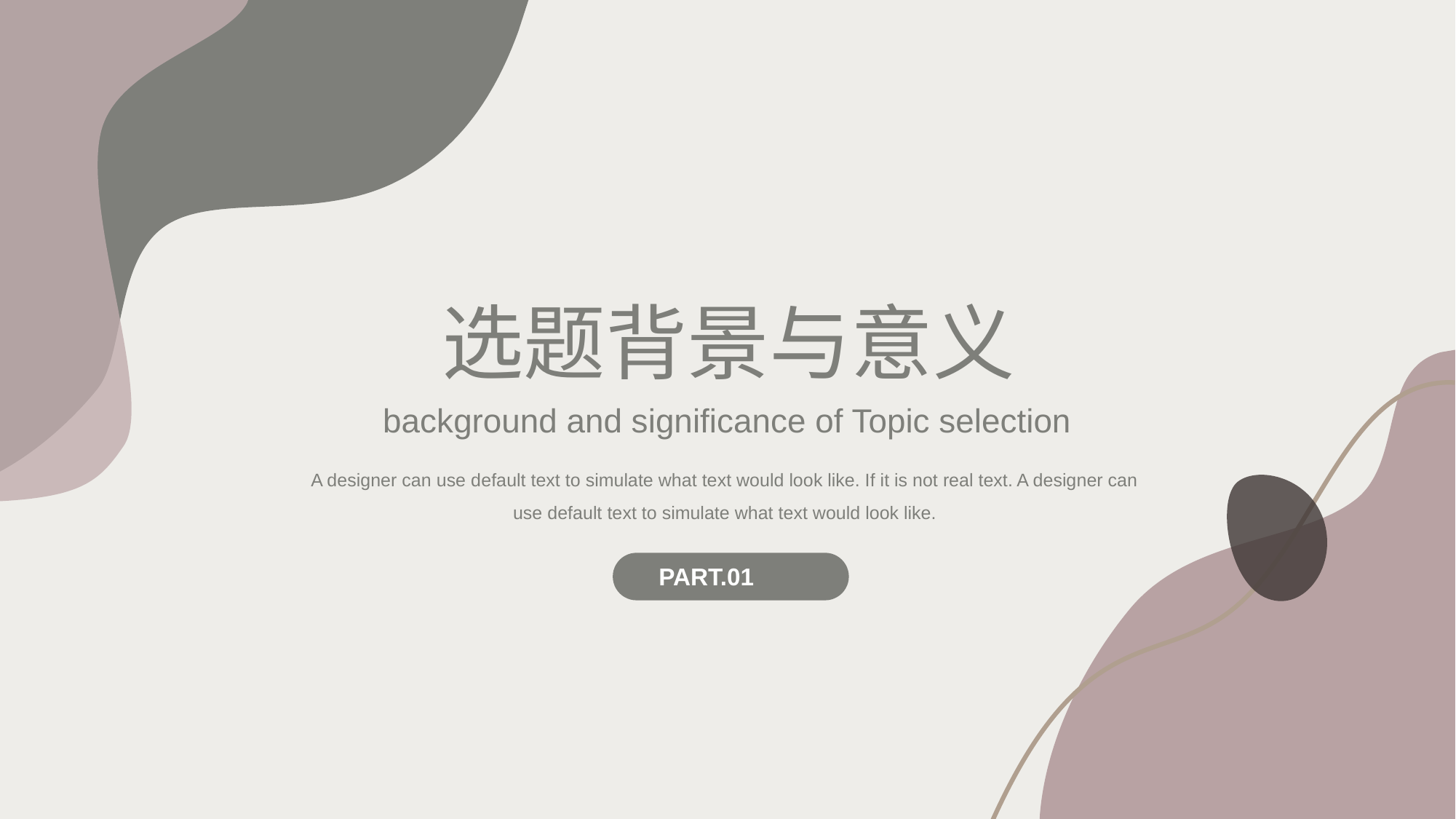

选题背景与意义

background and significance of Topic selection
A designer can use default text to simulate what text would look like. If it is not real text. A designer can use default text to simulate what text would look like.

PART.01